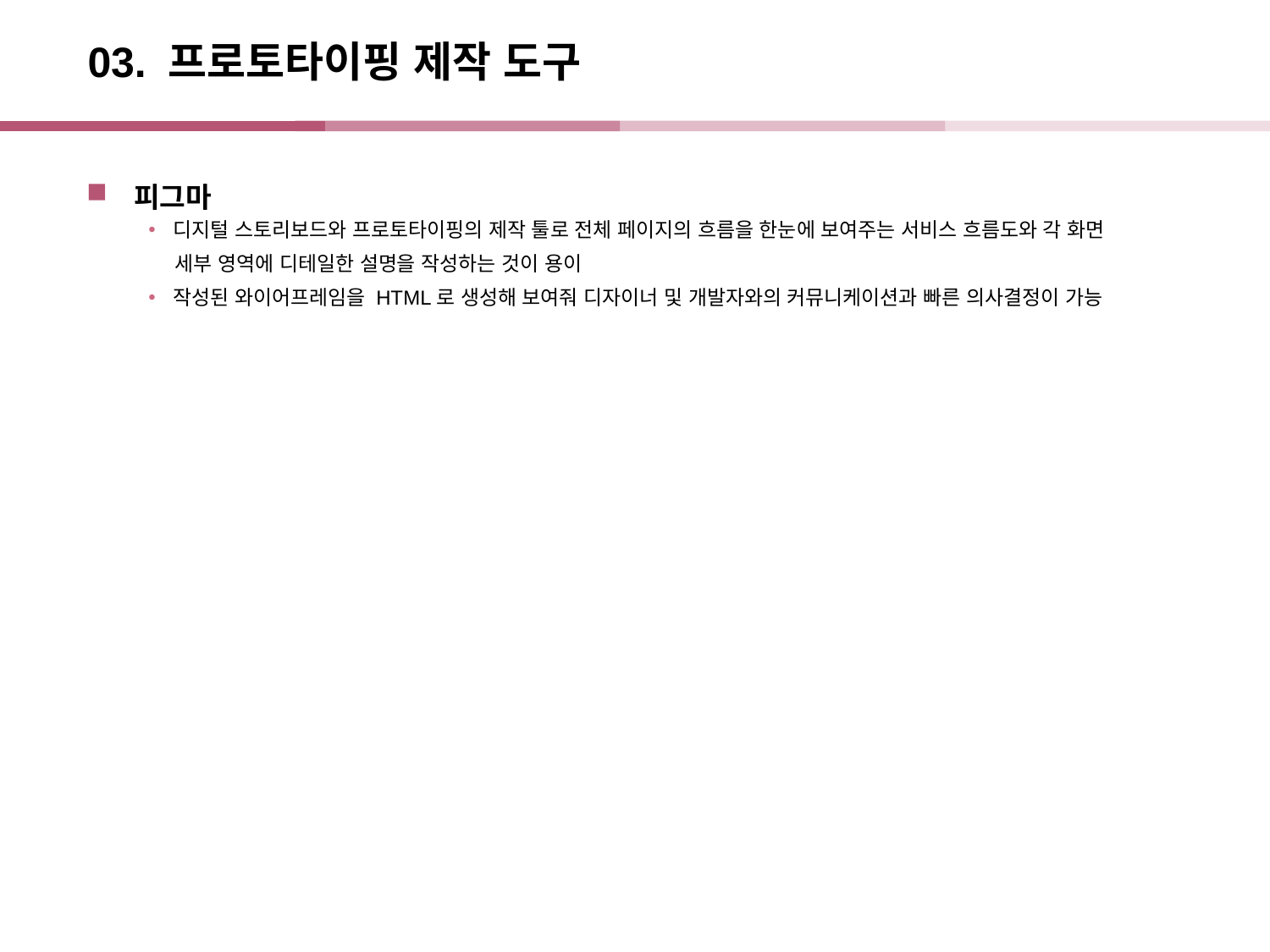

# 03. 프로토타이핑 제작 도구
피그마
디지털 스토리보드와 프로토타이핑의 제작 툴로 전체 페이지의 흐름을 한눈에 보여주는 서비스 흐름도와 각 화면
    세부 영역에 디테일한 설명을 작성하는 것이 용이
작성된 와이어프레임을 HTML로 생성해 보여줘 디자이너 및 개발자와의 커뮤니케이션과 빠른 의사결정이 가능